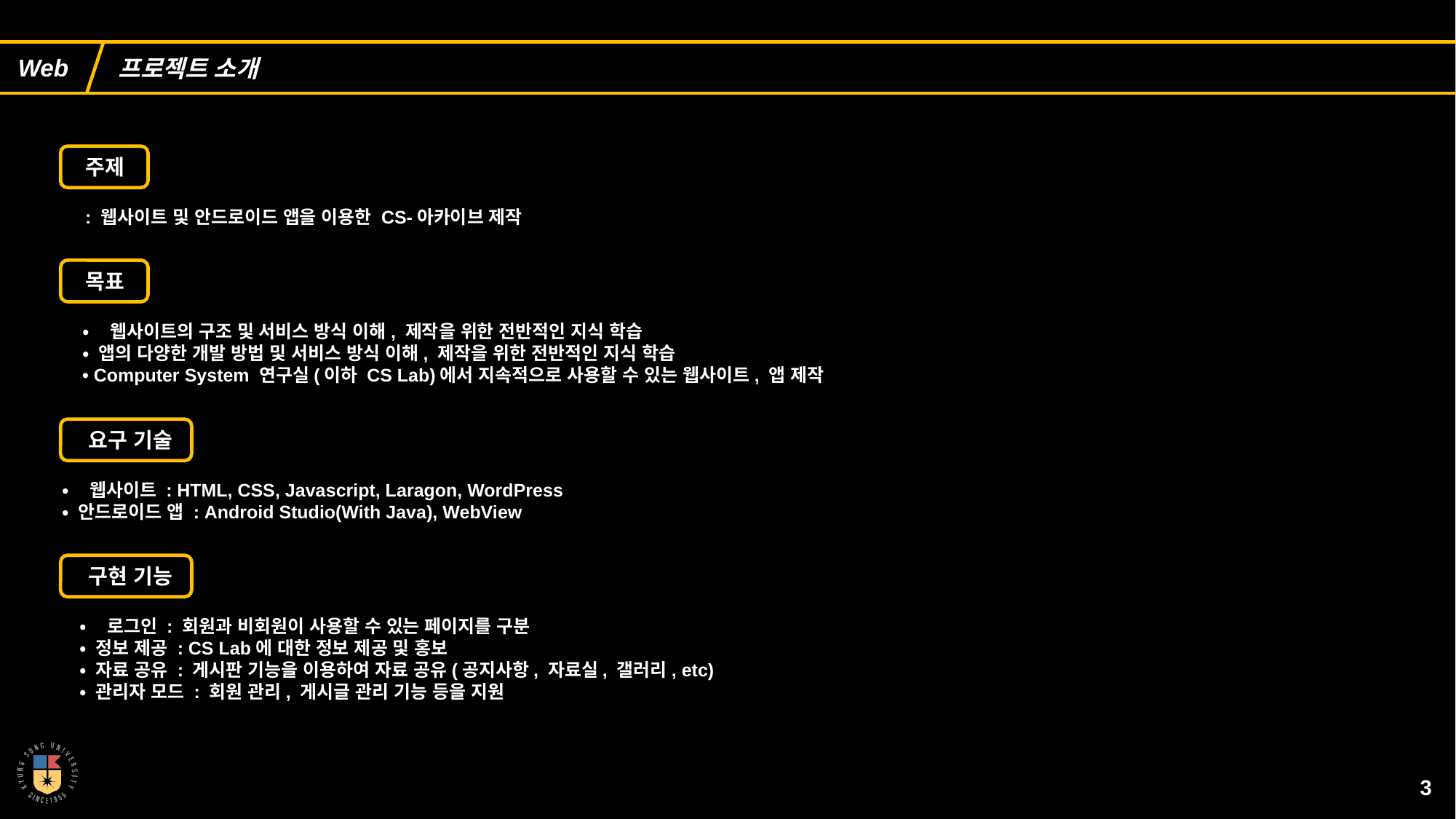

프로젝트 소개

주제
: 웹사이트 및 안드로이드 앱을 이용한 CS-아카이브 제작

목표
• 웹사이트의 구조 및 서비스 방식 이해, 제작을 위한 전반적인 지식 학습
• 앱의 다양한 개발 방법 및 서비스 방식 이해, 제작을 위한 전반적인 지식 학습
• Computer System 연구실(이하 CS Lab)에서 지속적으로 사용할 수 있는 웹사이트, 앱 제작

요구 기술
• 웹사이트 : HTML, CSS, Javascript, Laragon, WordPress
• 안드로이드 앱 : Android Studio(With Java), WebView

구현 기능
• 로그인 : 회원과 비회원이 사용할 수 있는 페이지를 구분
• 정보 제공 : CS Lab에 대한 정보 제공 및 홍보
• 자료 공유 : 게시판 기능을 이용하여 자료 공유(공지사항, 자료실, 갤러리, etc)
• 관리자 모드 : 회원 관리, 게시글 관리 기능 등을 지원
3